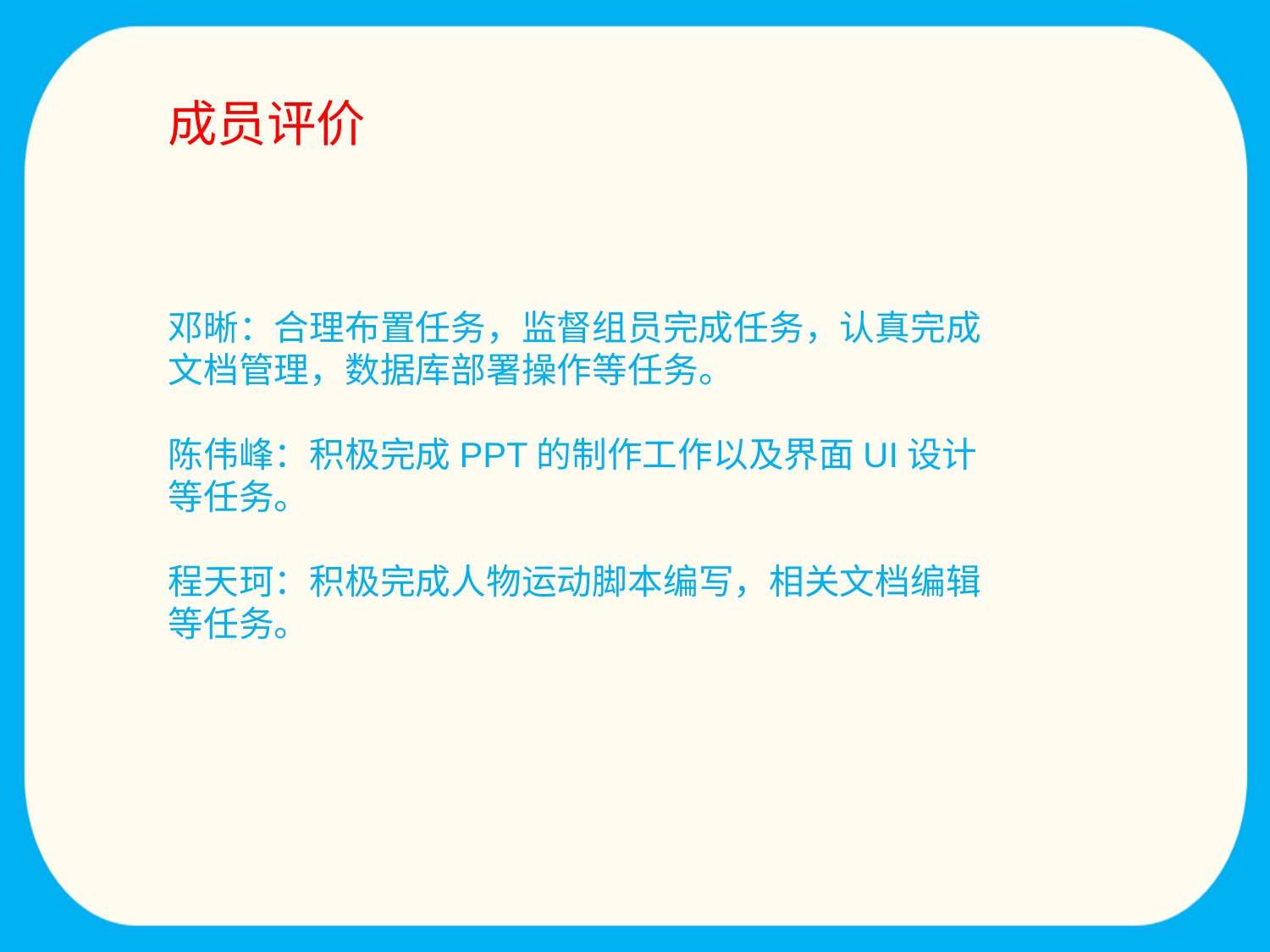

成员评价
邓晰：合理布置任务，监督组员完成任务，认真完成文档管理，数据库部署操作等任务。

陈伟峰：积极完成PPT的制作工作以及界面UI设计等任务。

程天珂：积极完成人物运动脚本编写，相关文档编辑等任务。